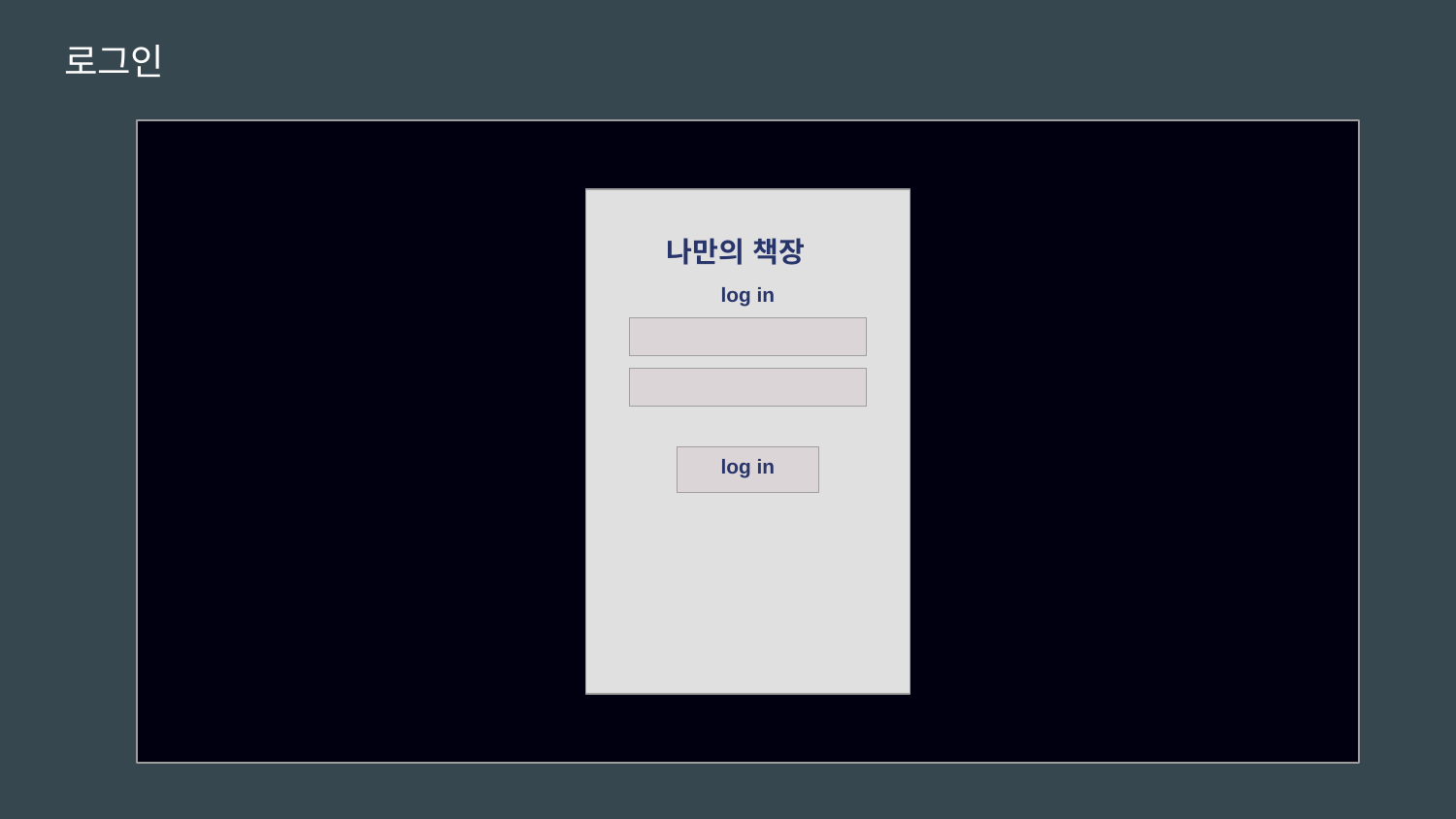

# 로그인

나만의 책장
log in

log in